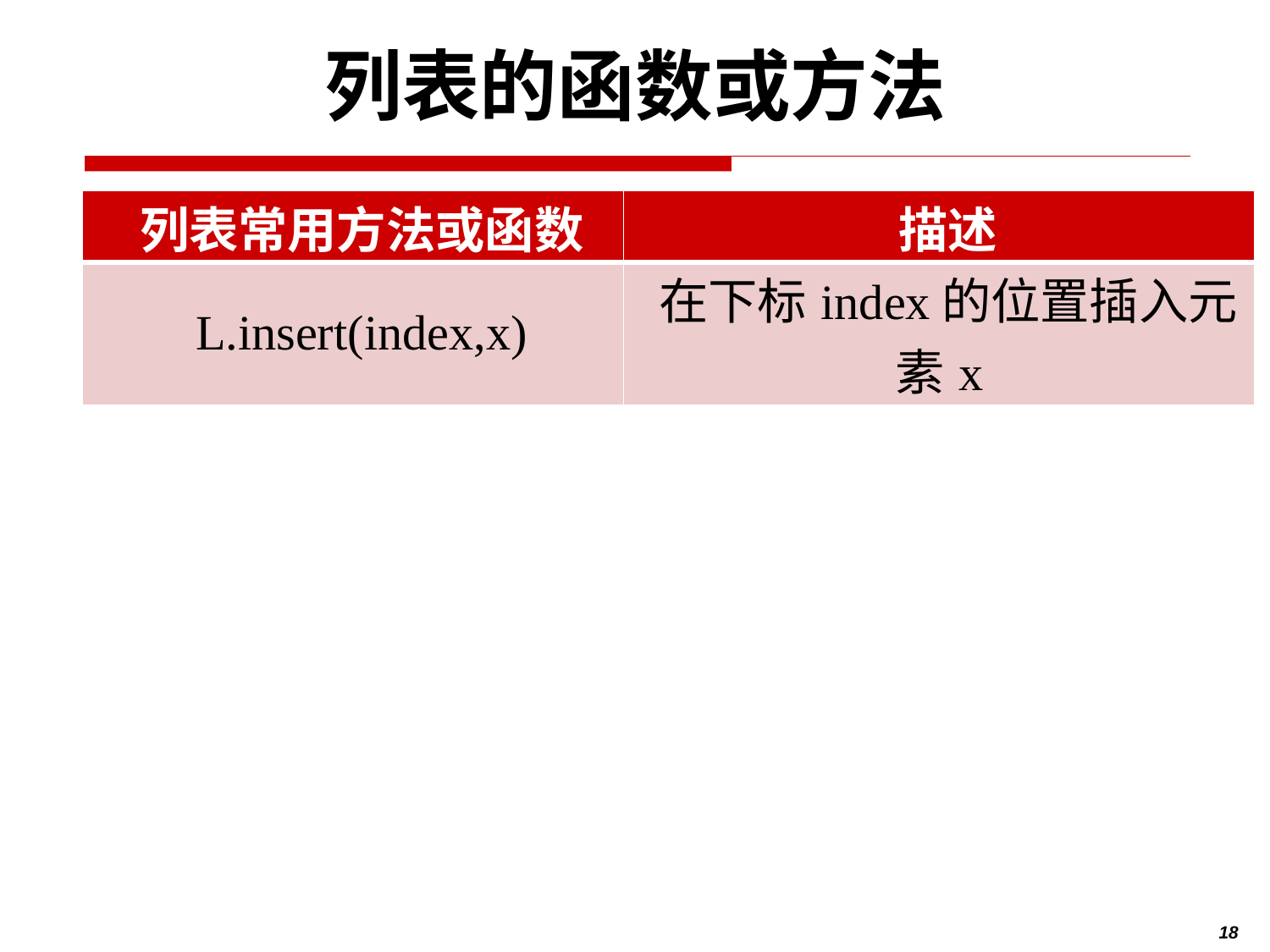

# 列表的函数或方法
| 列表常用方法或函数 | 描述 |
| --- | --- |
| L.insert(index,x) | 在下标index的位置插入元素x |
18